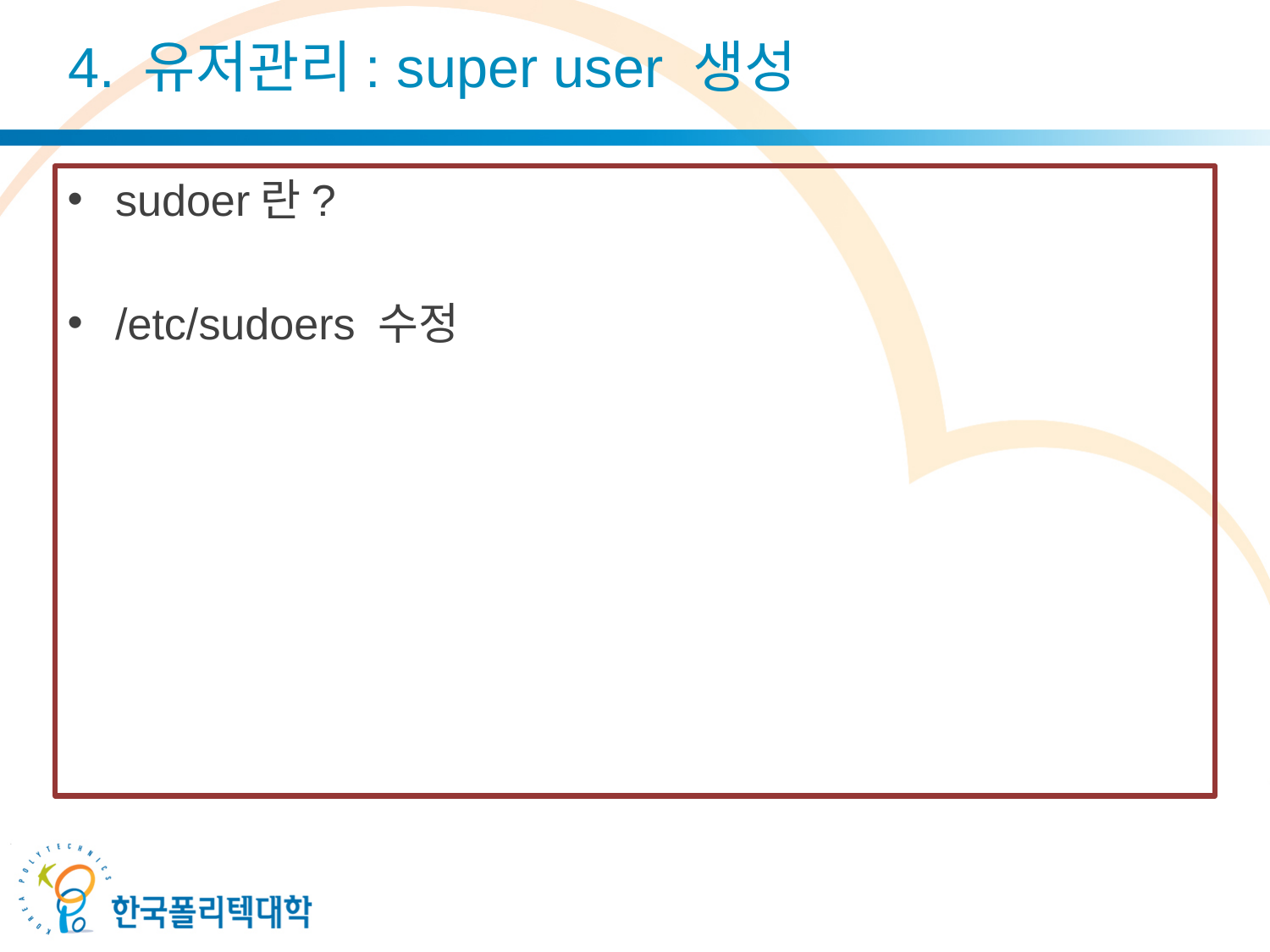

# 4. 유저관리: super user 생성
sudoer란?

/etc/sudoers 수정